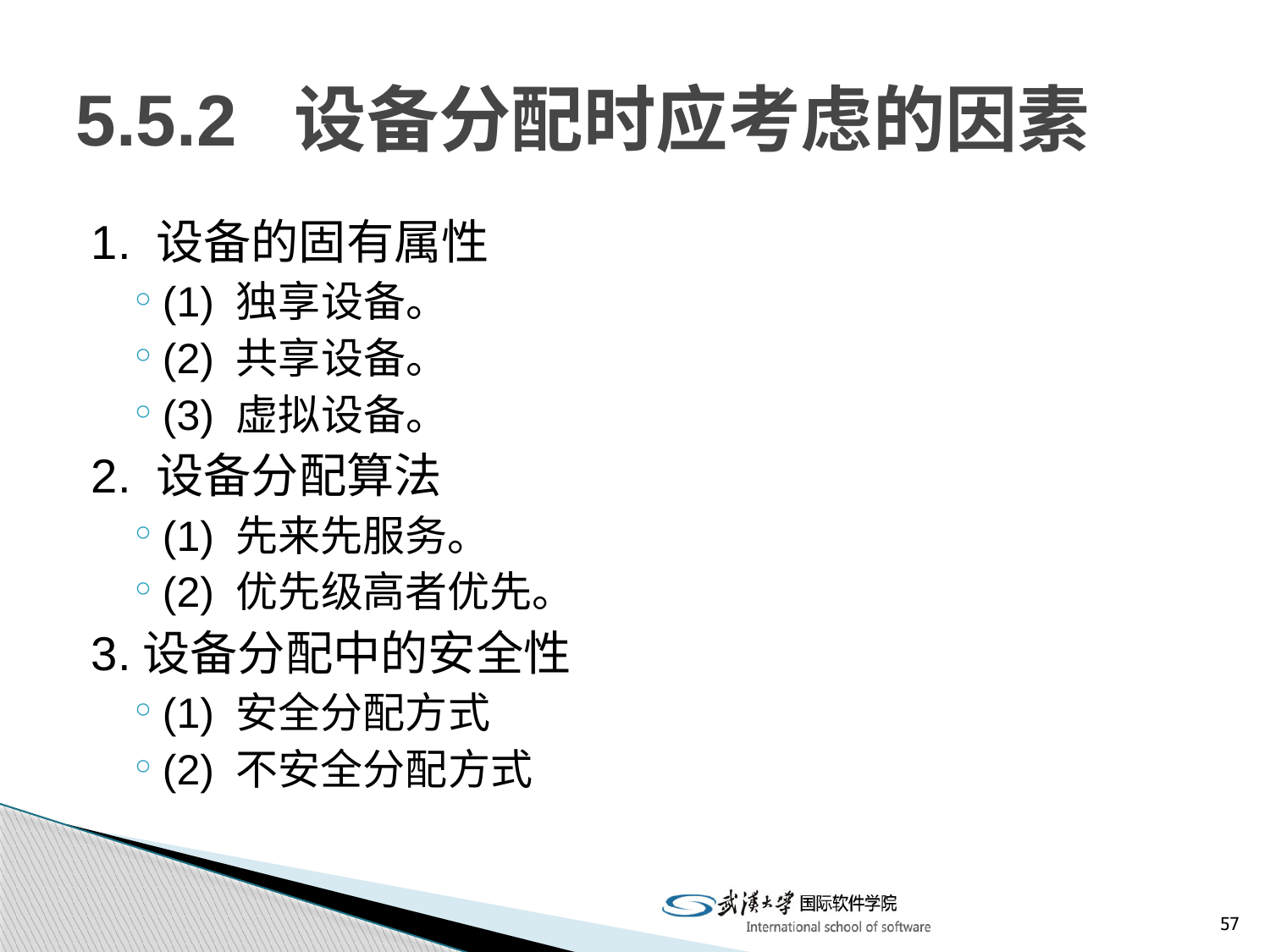

# 5.5.2  设备分配时应考虑的因素
1. 设备的固有属性
(1) 独享设备。
(2) 共享设备。
(3) 虚拟设备。
2. 设备分配算法
(1) 先来先服务。
(2) 优先级高者优先。
3.设备分配中的安全性
(1) 安全分配方式
(2) 不安全分配方式

57